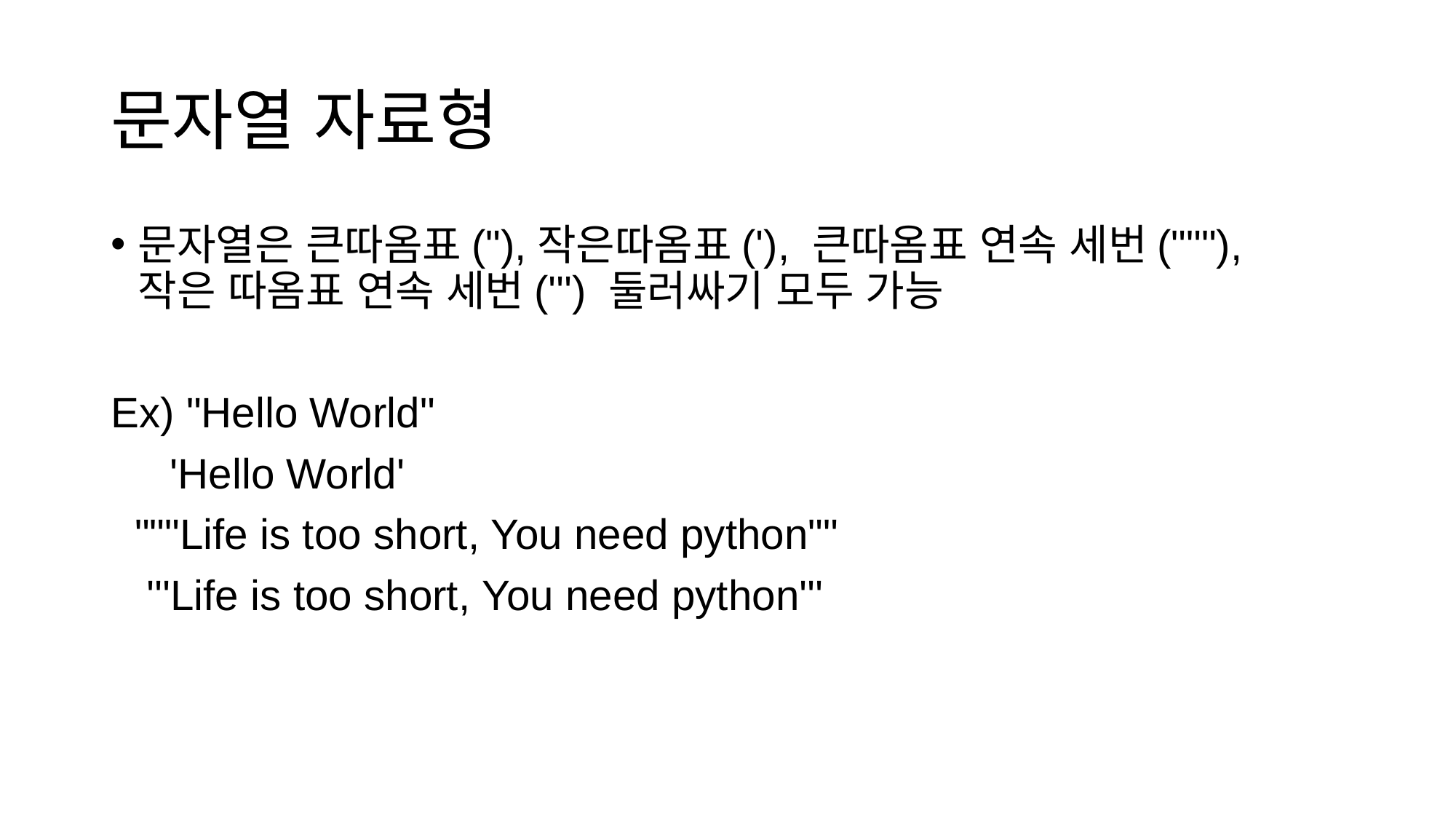

# 문자열 자료형
문자열은 큰따옴표("),작은따옴표('), 큰따옴표 연속 세번("""),   작은 따옴표 연속 세번(''') 둘러싸기 모두 가능

Ex) "Hello World"
     'Hello World'
  """Life is too short, You need python""
   '''Life is too short, You need python'''